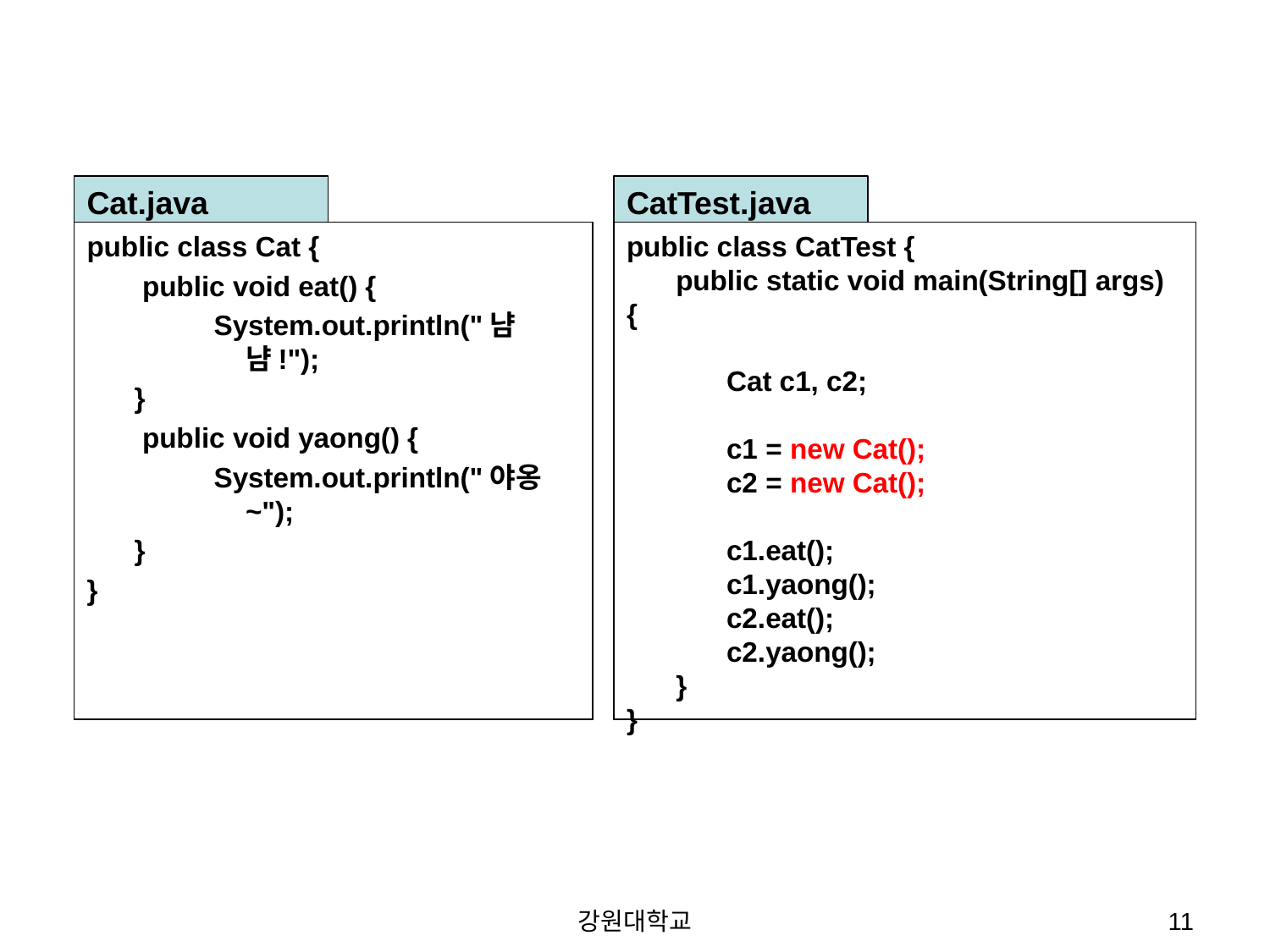

Cat.java
CatTest.java
public class Cat {
	 public void eat() {
System.out.println("냠냠!");
	}
	 public void yaong() {
System.out.println("야옹~");
	}
}
public class CatTest {
	public static void main(String[] args) {

		Cat c1, c2;

		c1 = new Cat();
		c2 = new Cat();

		c1.eat();
		c1.yaong();
		c2.eat();
		c2.yaong();
	}
}

강원대학교
11